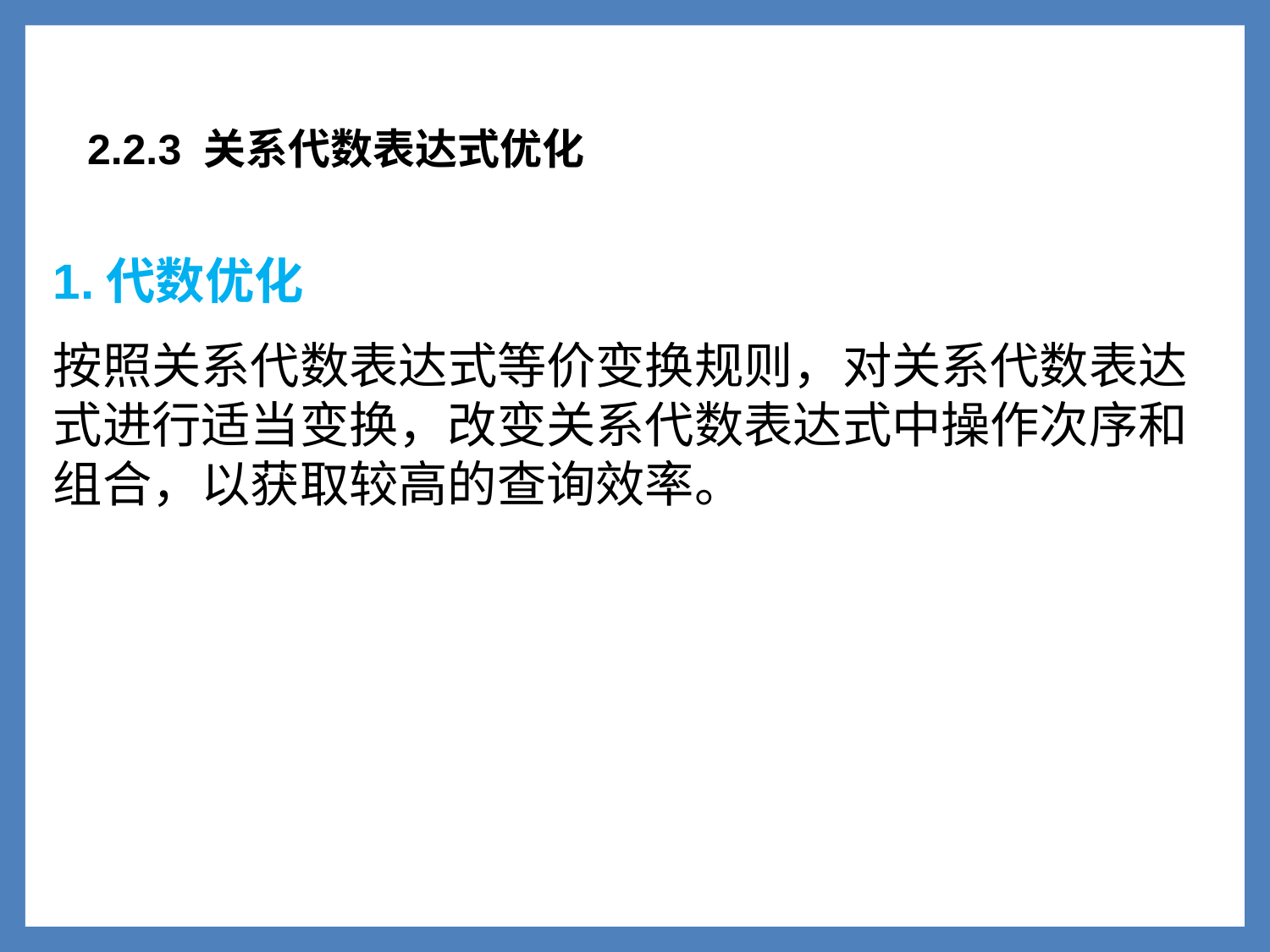

2.2.3 关系代数表达式优化

1
1.代数优化
按照关系代数表达式等价变换规则，对关系代数表达式进行适当变换，改变关系代数表达式中操作次序和组合，以获取较高的查询效率。